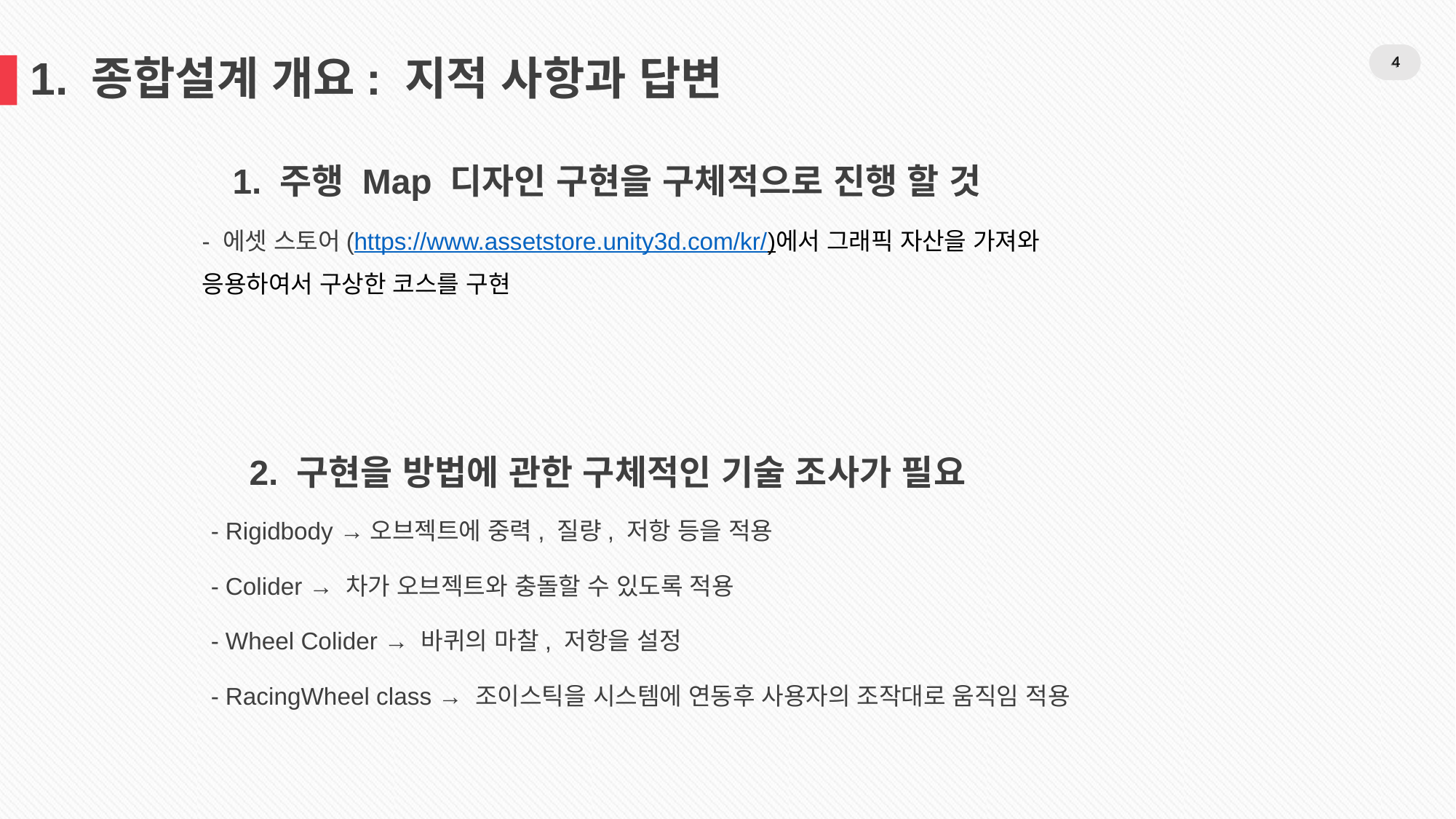

4
4
1. 종합설계 개요: 지적 사항과 답변
1. 주행 Map 디자인 구현을 구체적으로 진행 할 것
- 에셋 스토어(https://www.assetstore.unity3d.com/kr/)에서 그래픽 자산을 가져와 응용하여서 구상한 코스를 구현
2. 구현을 방법에 관한 구체적인 기술 조사가 필요
- Rigidbody →오브젝트에 중력, 질량, 저항 등을 적용
- Colider → 차가 오브젝트와 충돌할 수 있도록 적용
- Wheel Colider → 바퀴의 마찰, 저항을 설정
- RacingWheel class → 조이스틱을 시스템에 연동후 사용자의 조작대로 움직임 적용